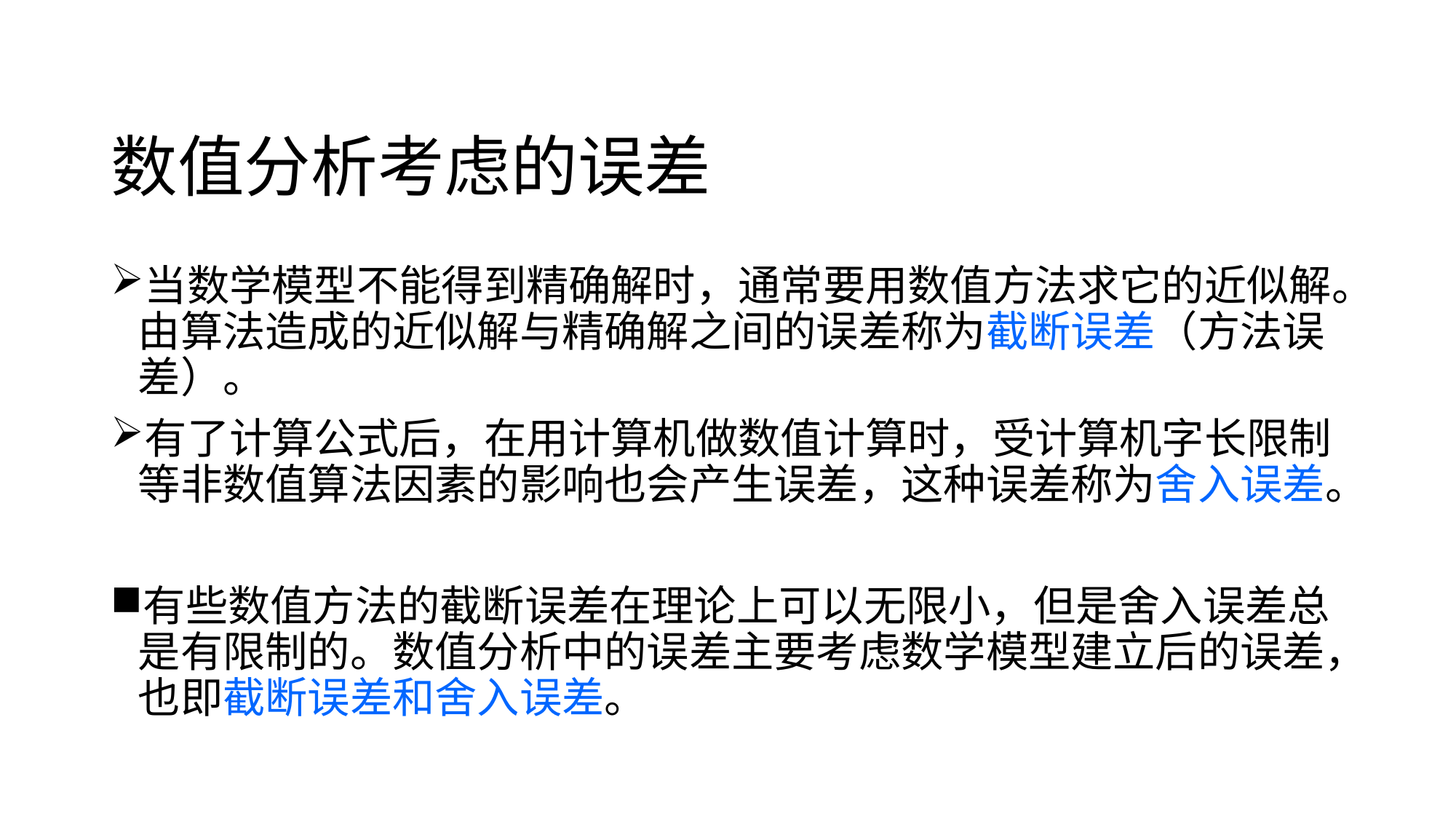

# 数值分析考虑的误差
当数学模型不能得到精确解时，通常要用数值方法求它的近似解。由算法造成的近似解与精确解之间的误差称为截断误差（方法误差）。
有了计算公式后，在用计算机做数值计算时，受计算机字长限制等非数值算法因素的影响也会产生误差，这种误差称为舍入误差。

有些数值方法的截断误差在理论上可以无限小，但是舍入误差总是有限制的。数值分析中的误差主要考虑数学模型建立后的误差，也即截断误差和舍入误差。